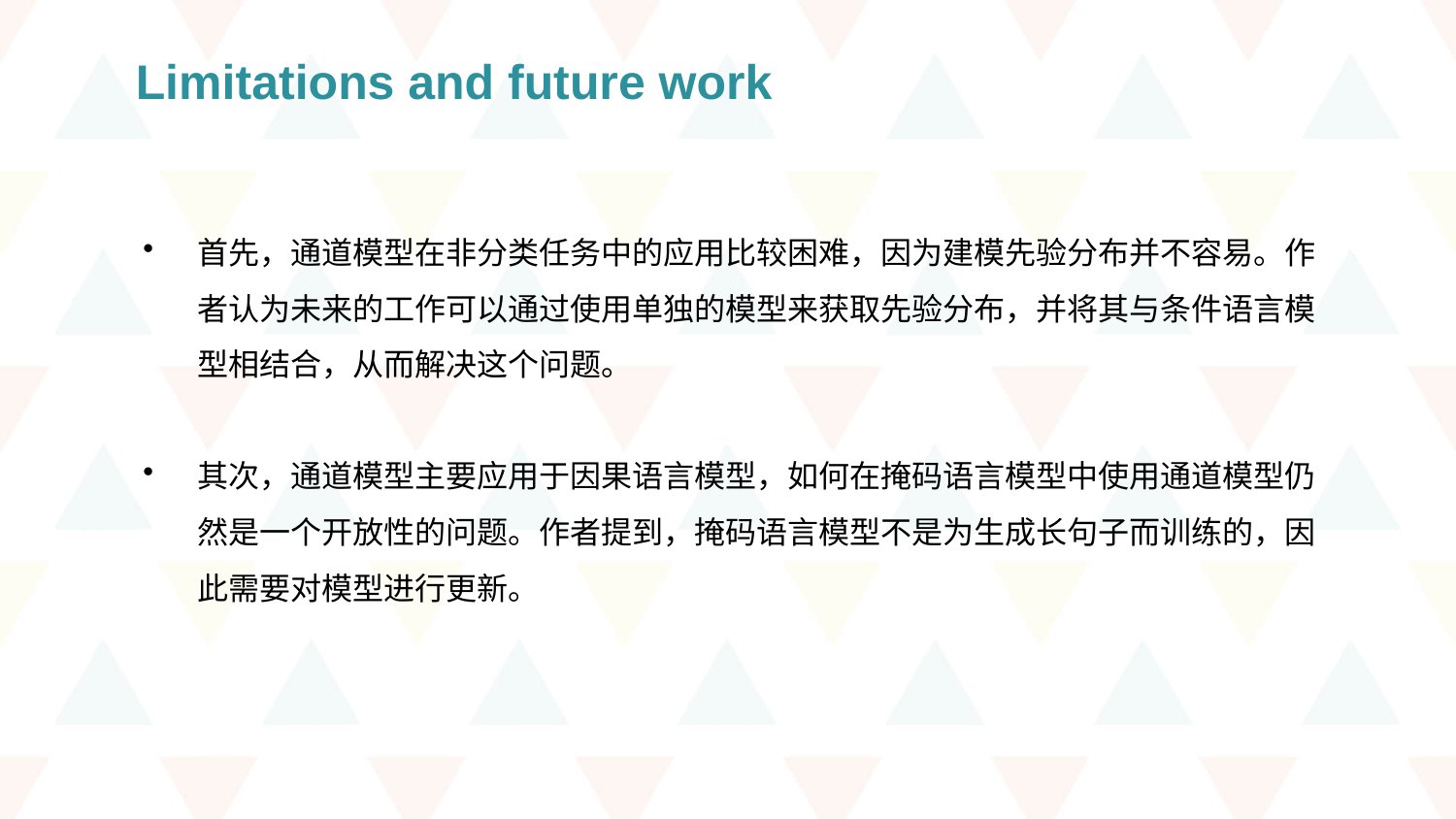

Limitations and future work
首先，通道模型在非分类任务中的应用比较困难，因为建模先验分布并不容易。作者认为未来的工作可以通过使用单独的模型来获取先验分布，并将其与条件语言模型相结合，从而解决这个问题。

其次，通道模型主要应用于因果语言模型，如何在掩码语言模型中使用通道模型仍然是一个开放性的问题。作者提到，掩码语言模型不是为生成长句子而训练的，因此需要对模型进行更新。